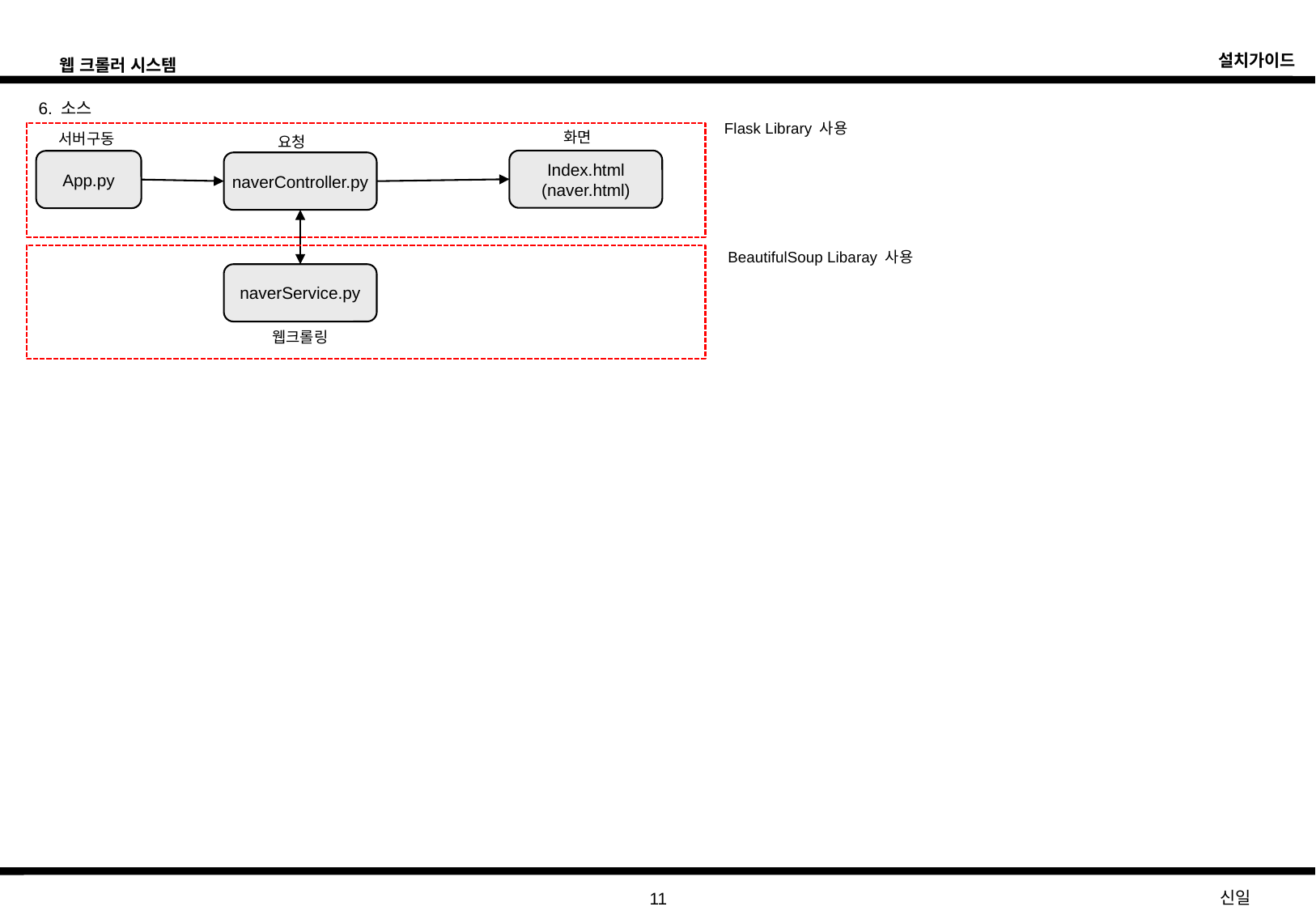

6. 소스
Flask Library 사용
화면

서버구동
요청
Index.html
(naver.html)
App.py
naverController.py
BeautifulSoup Libaray 사용

naverService.py
웹크롤링